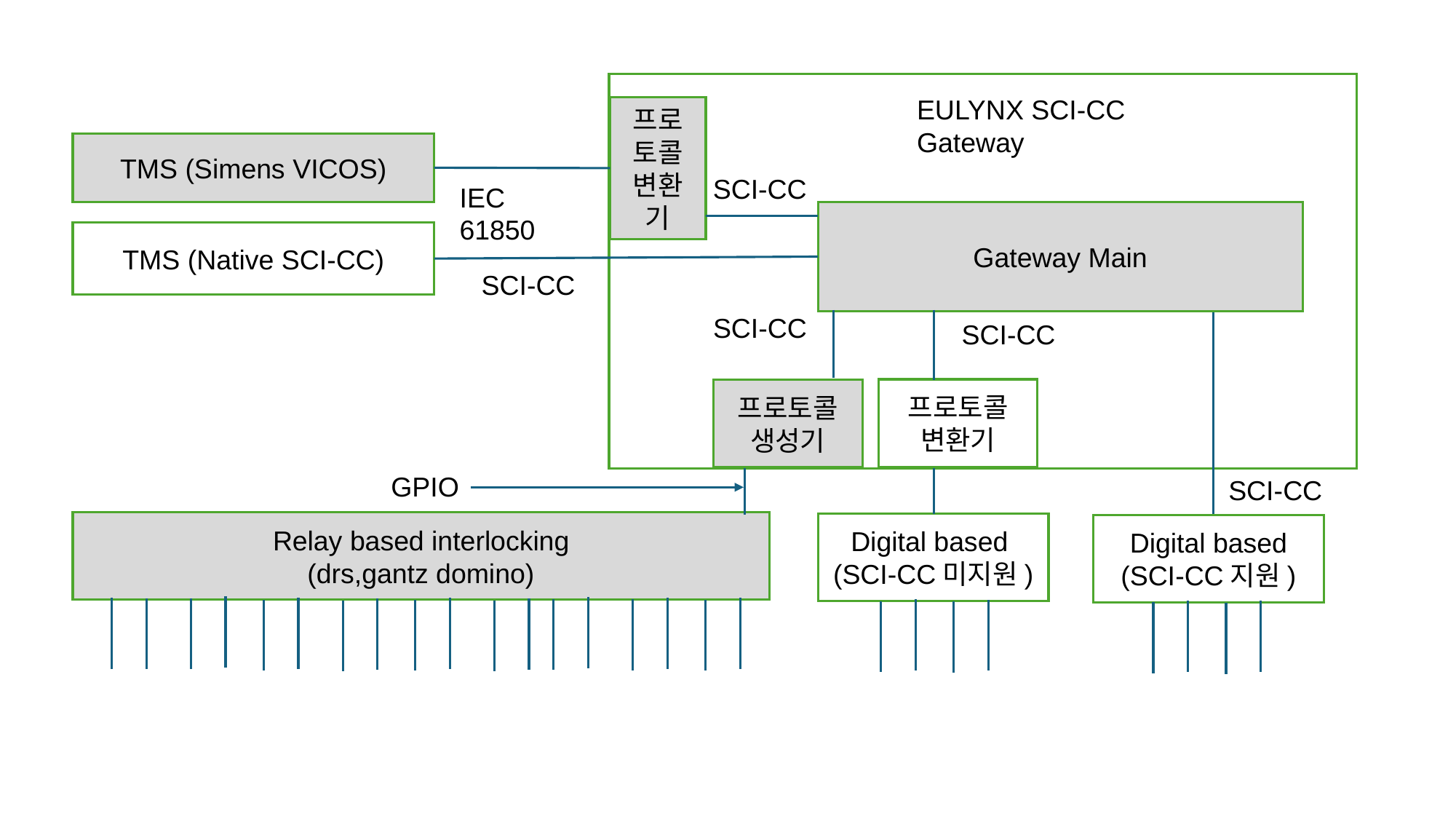

Gateway
EULYNX SCI-CC Gateway
프로토콜 변환기
TMS (Simens VICOS)
SCI-CC
IEC 61850
Gateway Main
TMS (Native SCI-CC)
SCI-CC
SCI-CC
SCI-CC
프로토콜 변환기
프로토콜 생성기
GPIO
SCI-CC
Relay based interlocking
(drs,gantz domino)
Digital based
(SCI-CC미지원)
Digital based
(SCI-CC지원)